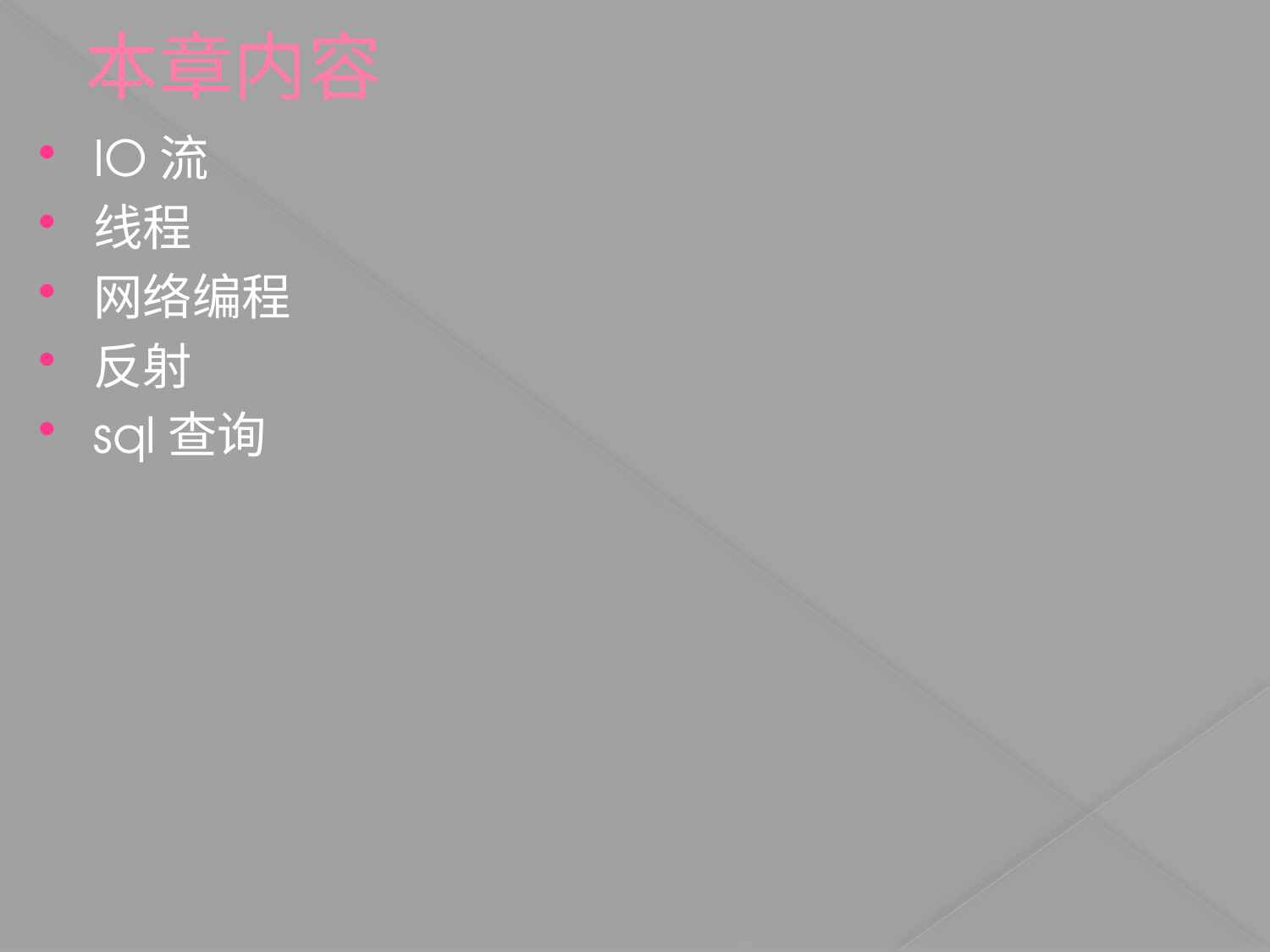

# 本章内容
IO流
线程
网络编程
反射
sql查询